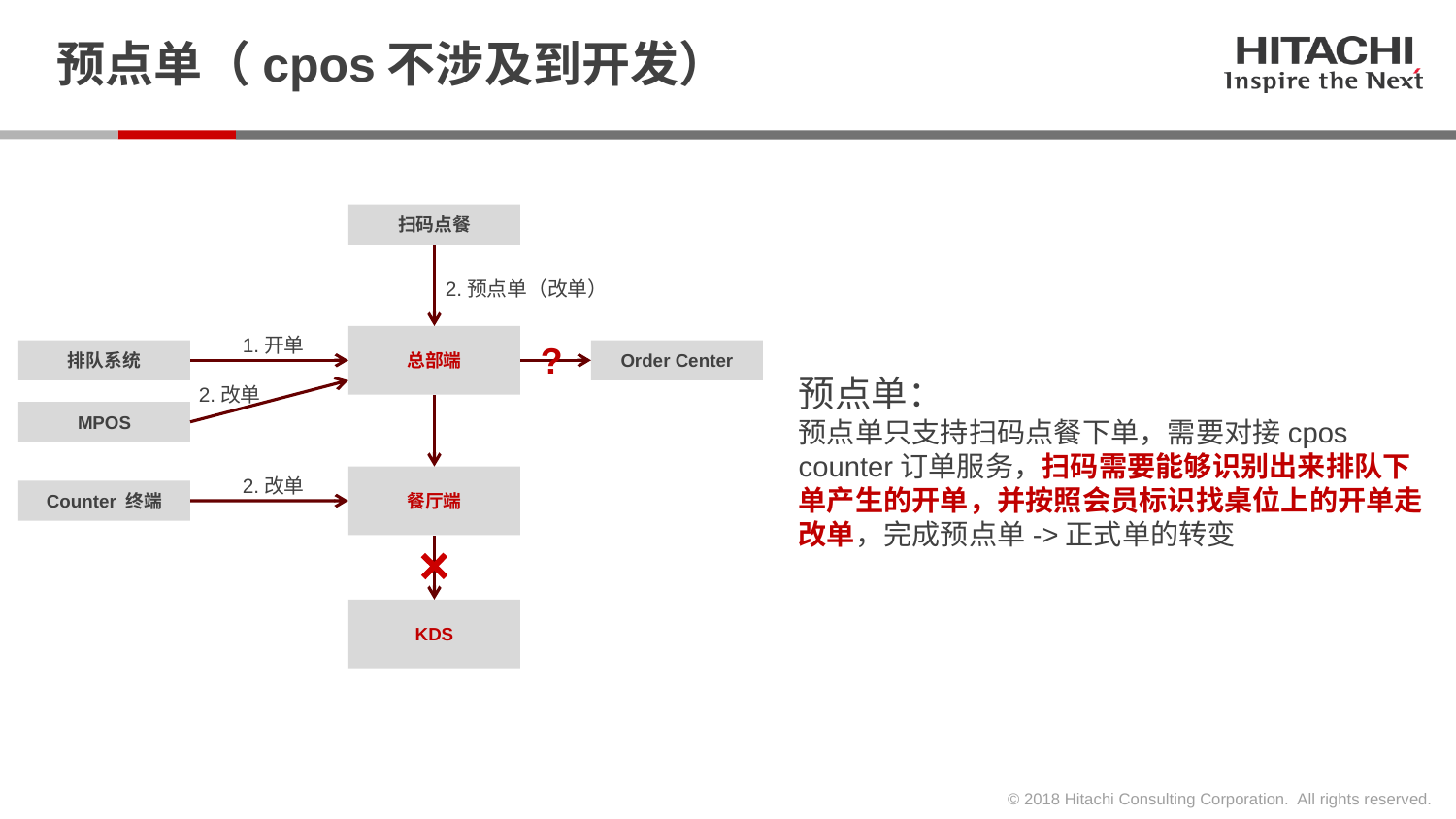

# 预点单（cpos不涉及到开发）
扫码点餐
2.预点单（改单）
1.开单
总部端
?
Order Center
排队系统
2.改单
MPOS
2.改单
餐厅端
Counter 终端

KDS
预点单：
预点单只支持扫码点餐下单，需要对接cpos counter订单服务，扫码需要能够识别出来排队下单产生的开单，并按照会员标识找桌位上的开单走改单，完成预点单->正式单的转变